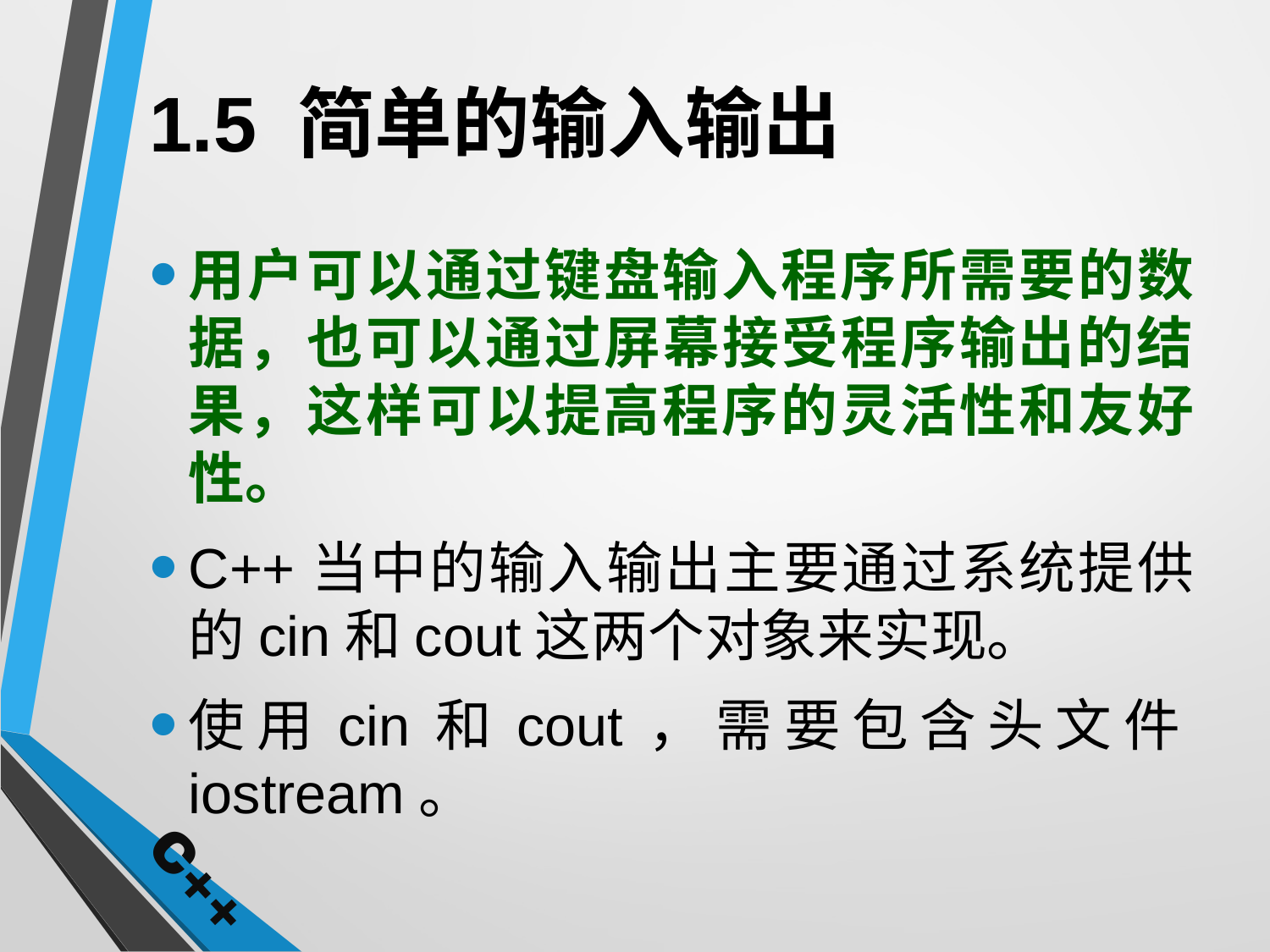

# 1.5 简单的输入输出
用户可以通过键盘输入程序所需要的数据，也可以通过屏幕接受程序输出的结果，这样可以提高程序的灵活性和友好性。
C++当中的输入输出主要通过系统提供的cin和cout这两个对象来实现。
使用cin和cout，需要包含头文件iostream。